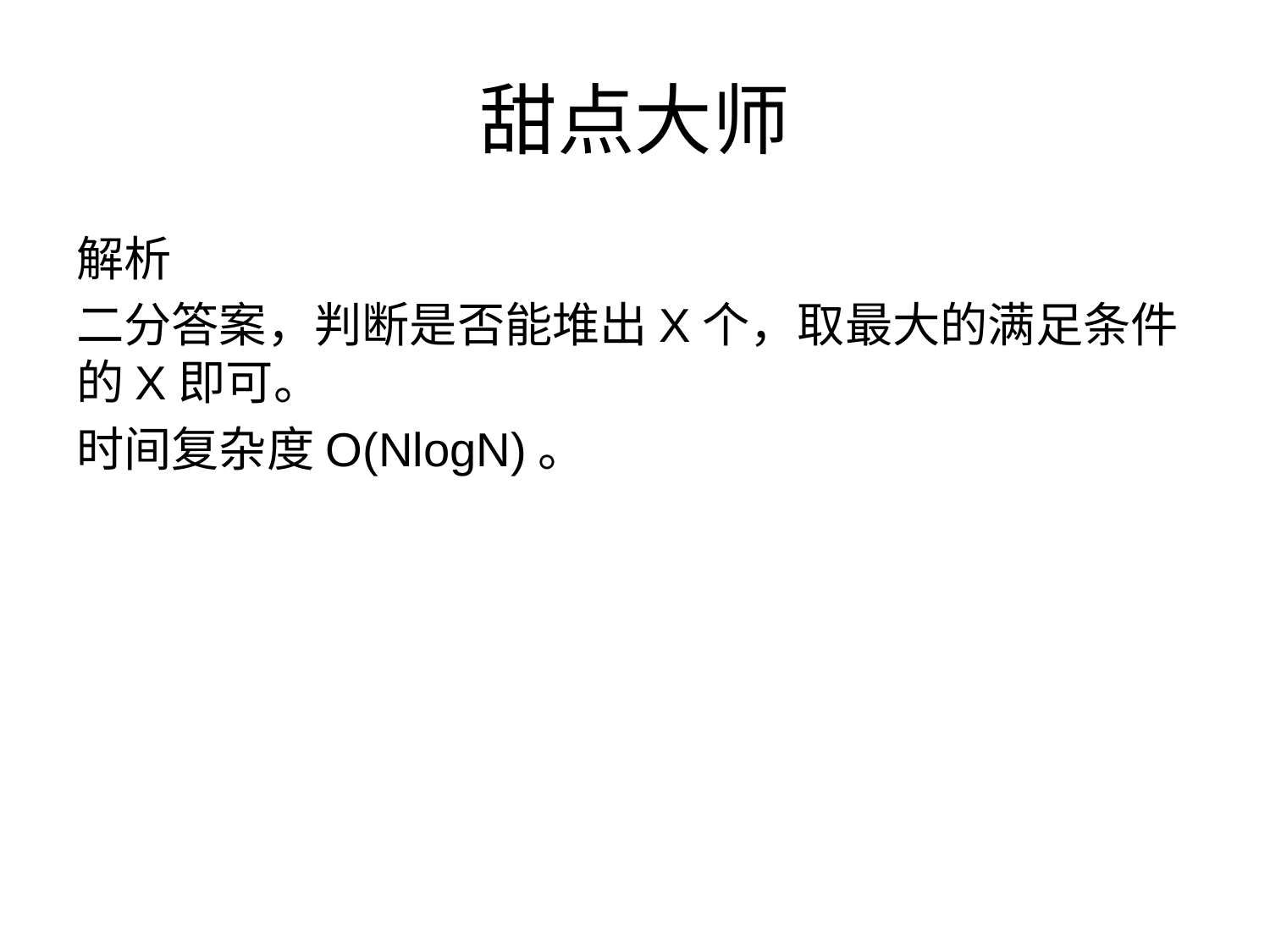

# 甜点大师
解析
二分答案，判断是否能堆出X个，取最大的满足条件的X即可。
时间复杂度O(NlogN)。